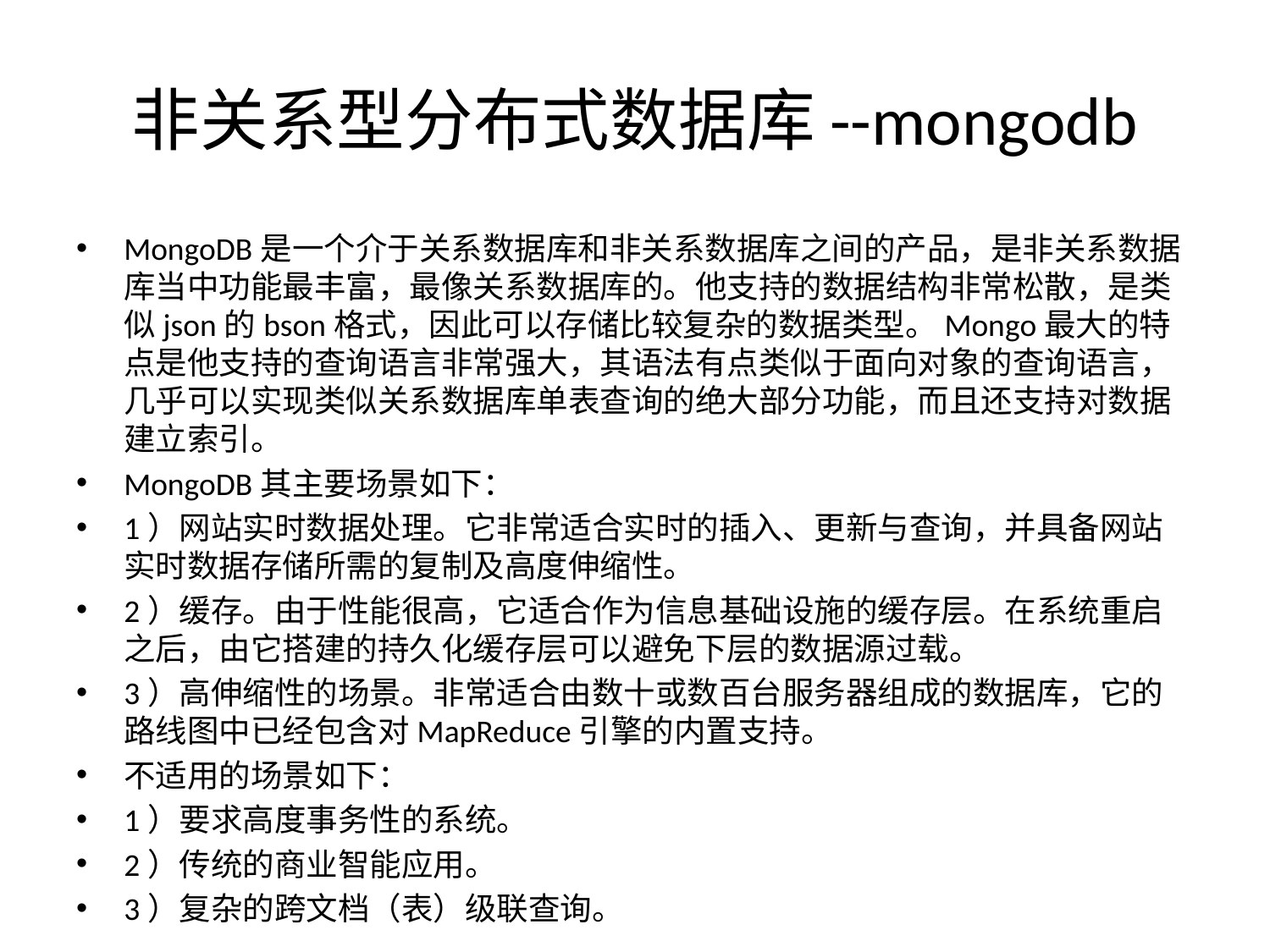

# 非关系型分布式数据库--mongodb
MongoDB是一个介于关系数据库和非关系数据库之间的产品，是非关系数据库当中功能最丰富，最像关系数据库的。他支持的数据结构非常松散，是类似json的bson格式，因此可以存储比较复杂的数据类型。Mongo最大的特点是他支持的查询语言非常强大，其语法有点类似于面向对象的查询语言，几乎可以实现类似关系数据库单表查询的绝大部分功能，而且还支持对数据建立索引。
MongoDB其主要场景如下：
1）网站实时数据处理。它非常适合实时的插入、更新与查询，并具备网站实时数据存储所需的复制及高度伸缩性。
2）缓存。由于性能很高，它适合作为信息基础设施的缓存层。在系统重启之后，由它搭建的持久化缓存层可以避免下层的数据源过载。
3）高伸缩性的场景。非常适合由数十或数百台服务器组成的数据库，它的路线图中已经包含对MapReduce引擎的内置支持。
不适用的场景如下：
1）要求高度事务性的系统。
2）传统的商业智能应用。
3）复杂的跨文档（表）级联查询。